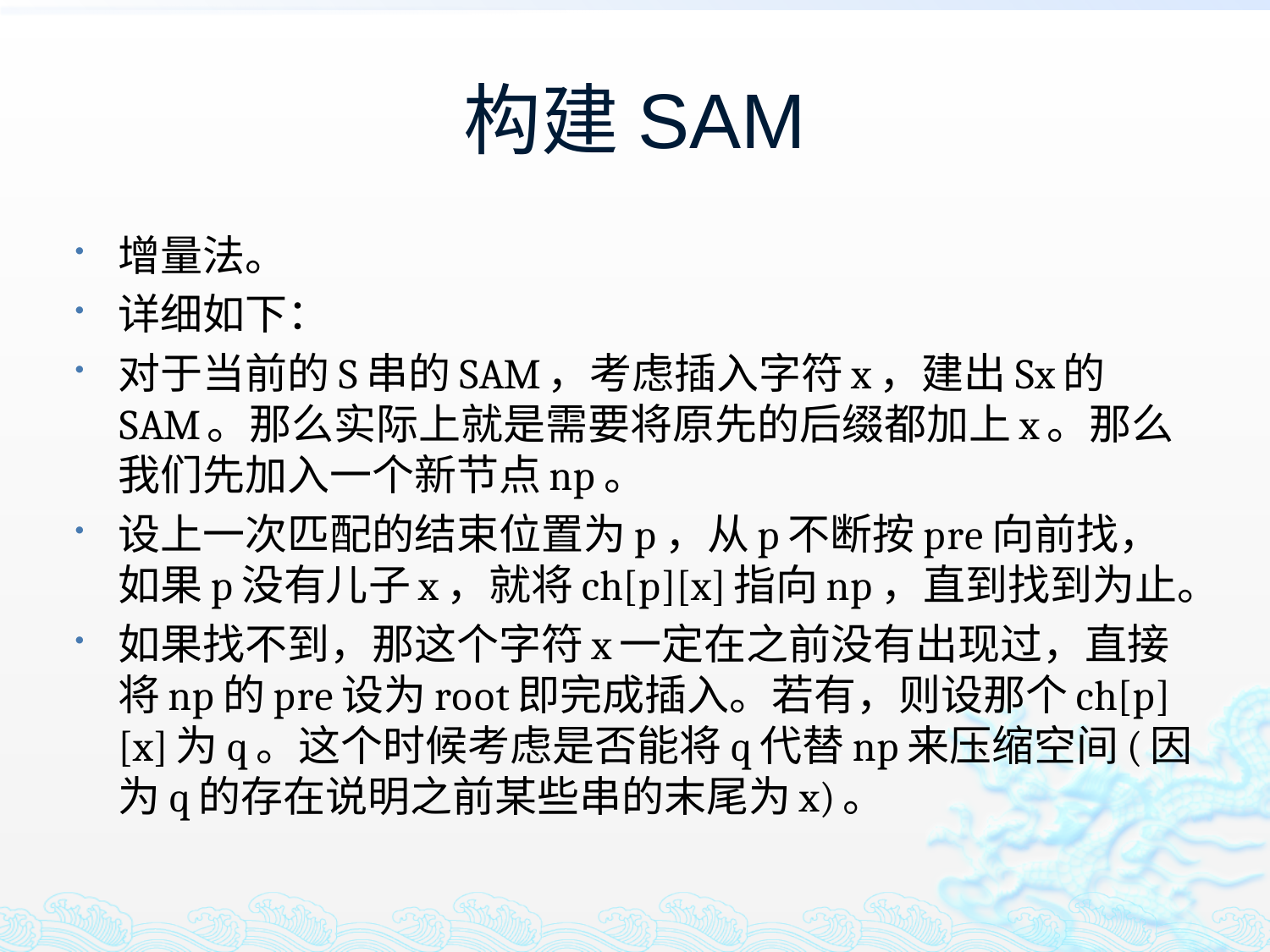

# 构建SAM
增量法。
详细如下：
对于当前的S串的SAM，考虑插入字符x，建出Sx的SAM。那么实际上就是需要将原先的后缀都加上x。那么我们先加入一个新节点np。
设上一次匹配的结束位置为p，从p不断按pre向前找，如果p没有儿子x，就将ch[p][x]指向np，直到找到为止。
如果找不到，那这个字符x一定在之前没有出现过，直接将np的pre设为root即完成插入。若有，则设那个ch[p][x]为q。这个时候考虑是否能将q代替np来压缩空间(因为q的存在说明之前某些串的末尾为x)。